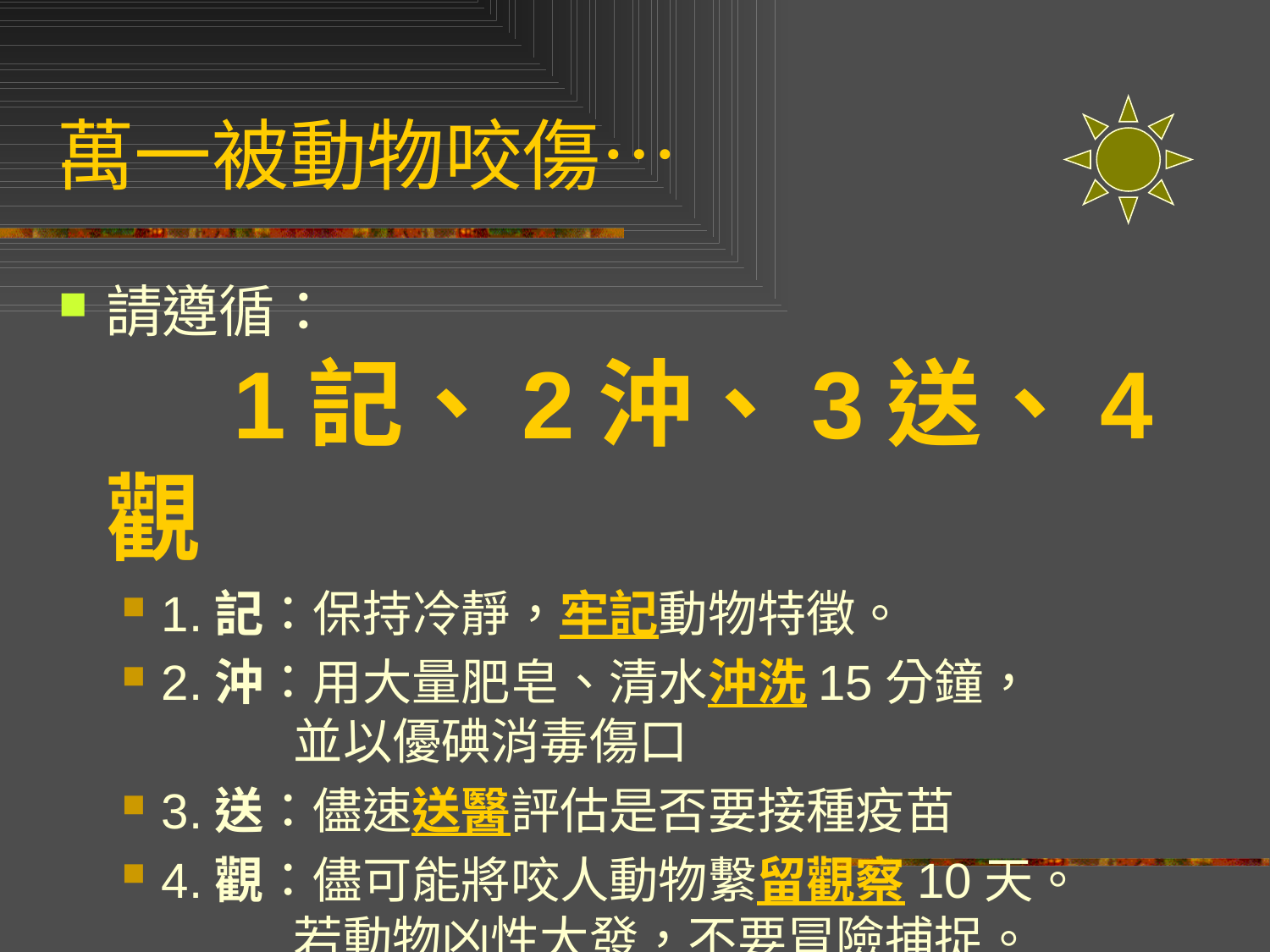

萬一被動物咬傷…
請遵循：
	1記、2沖、3送、4觀
1.記：保持冷靜，牢記動物特徵。
2.沖：用大量肥皂、清水沖洗15分鐘，
            並以優碘消毒傷口
3.送：儘速送醫評估是否要接種疫苗
4.觀：儘可能將咬人動物繫留觀察10天。
            若動物凶性大發，不要冒險捕捉。